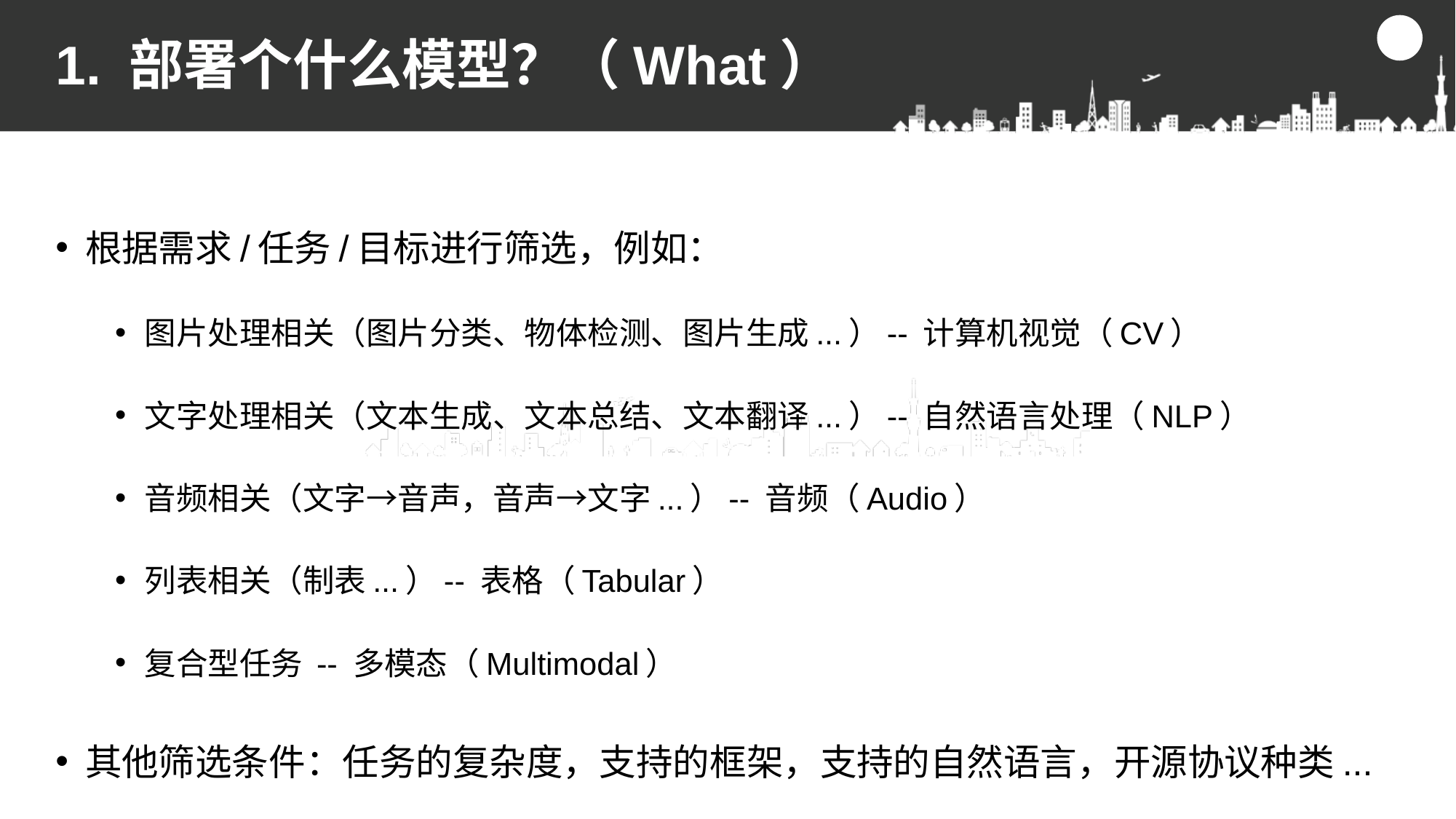

# 1. 部署个什么模型？（What）
11
根据需求/任务/目标进行筛选，例如：
图片处理相关（图片分类、物体检测、图片生成...）-- 计算机视觉（CV）
文字处理相关（文本生成、文本总结、文本翻译...）-- 自然语言处理（NLP）
音频相关（文字→音声，音声→文字...）-- 音频（Audio）
列表相关（制表...）-- 表格（Tabular）
复合型任务 -- 多模态（Multimodal）
其他筛选条件：任务的复杂度，支持的框架，支持的自然语言，开源协议种类...